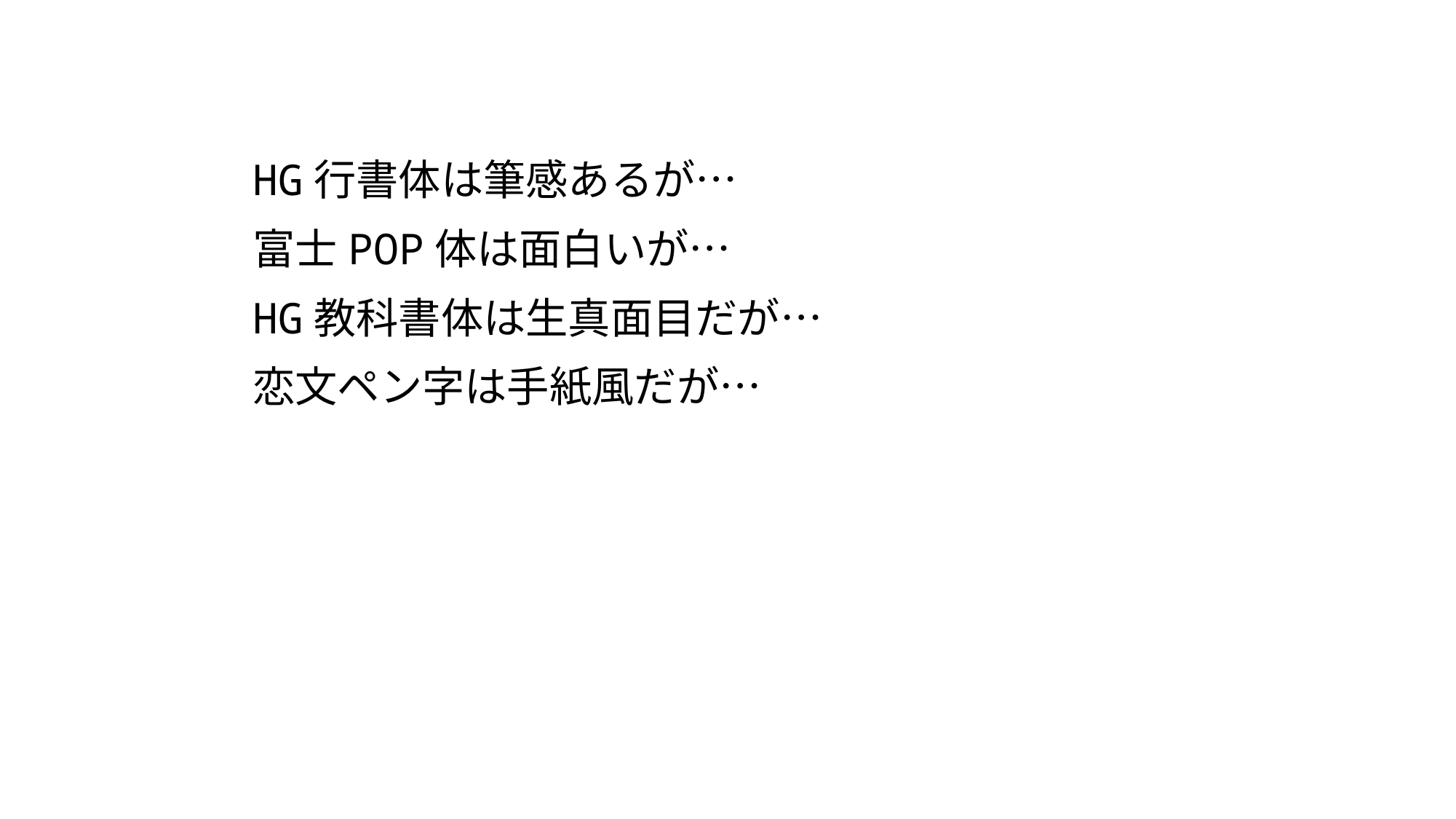

HG行書体は筆感あるが…
富士POP体は面白いが…
HG教科書体は生真面目だが…
恋文ペン字は手紙風だが…